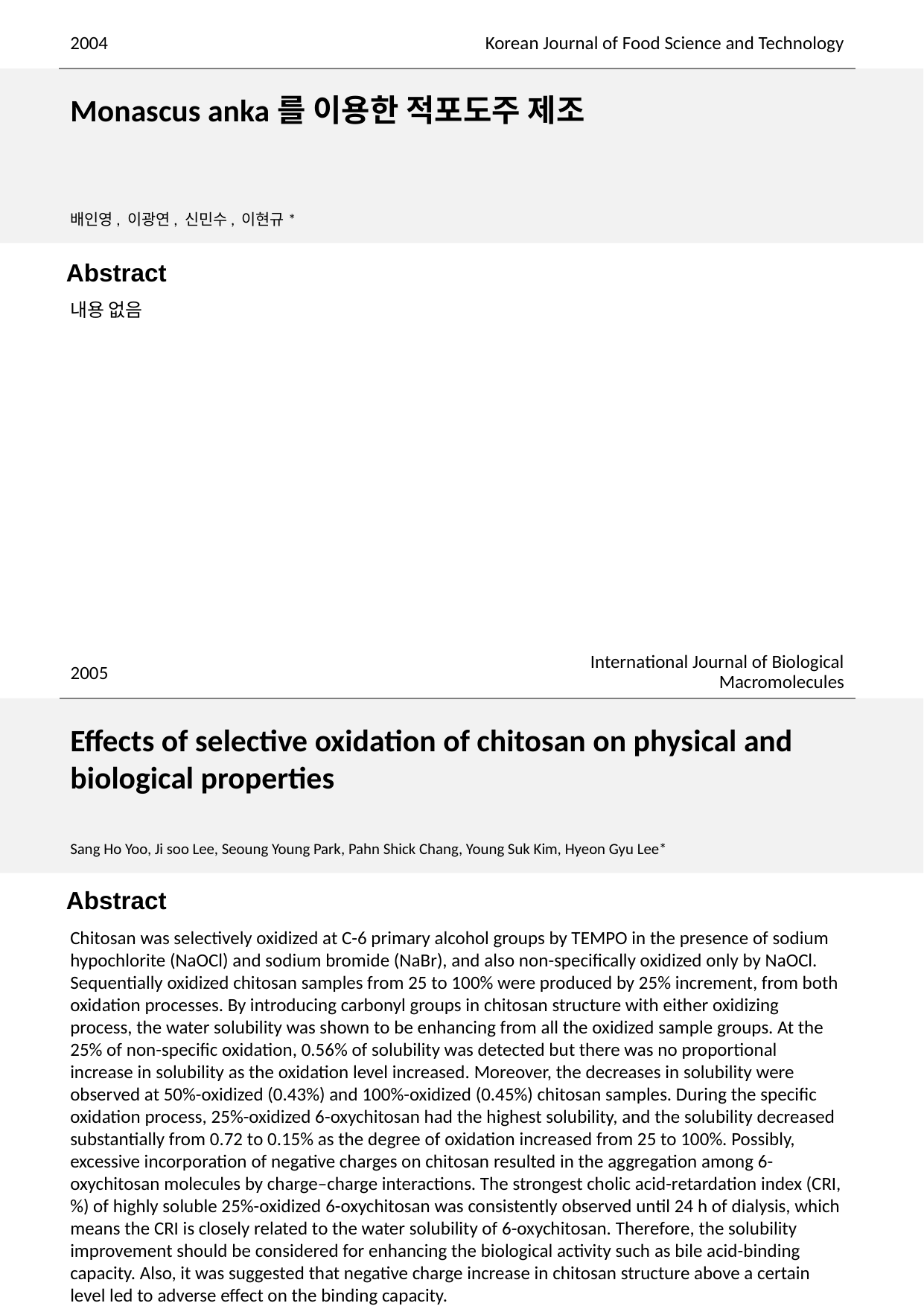

2004
Korean Journal of Food Science and Technology
Monascus anka를 이용한 적포도주 제조
배인영, 이광연, 신민수, 이현규*
내용 없음
International Journal of Biological Macromolecules
2005
Effects of selective oxidation of chitosan on physical and biological properties
Sang Ho Yoo, Ji soo Lee, Seoung Young Park, Pahn Shick Chang, Young Suk Kim, Hyeon Gyu Lee*
Chitosan was selectively oxidized at C-6 primary alcohol groups by TEMPO in the presence of sodium hypochlorite (NaOCl) and sodium bromide (NaBr), and also non-specifically oxidized only by NaOCl. Sequentially oxidized chitosan samples from 25 to 100% were produced by 25% increment, from both oxidation processes. By introducing carbonyl groups in chitosan structure with either oxidizing process, the water solubility was shown to be enhancing from all the oxidized sample groups. At the 25% of non-specific oxidation, 0.56% of solubility was detected but there was no proportional increase in solubility as the oxidation level increased. Moreover, the decreases in solubility were observed at 50%-oxidized (0.43%) and 100%-oxidized (0.45%) chitosan samples. During the specific oxidation process, 25%-oxidized 6-oxychitosan had the highest solubility, and the solubility decreased substantially from 0.72 to 0.15% as the degree of oxidation increased from 25 to 100%. Possibly, excessive incorporation of negative charges on chitosan resulted in the aggregation among 6-oxychitosan molecules by charge–charge interactions. The strongest cholic acid-retardation index (CRI, %) of highly soluble 25%-oxidized 6-oxychitosan was consistently observed until 24 h of dialysis, which means the CRI is closely related to the water solubility of 6-oxychitosan. Therefore, the solubility improvement should be considered for enhancing the biological activity such as bile acid-binding capacity. Also, it was suggested that negative charge increase in chitosan structure above a certain level led to adverse effect on the binding capacity.